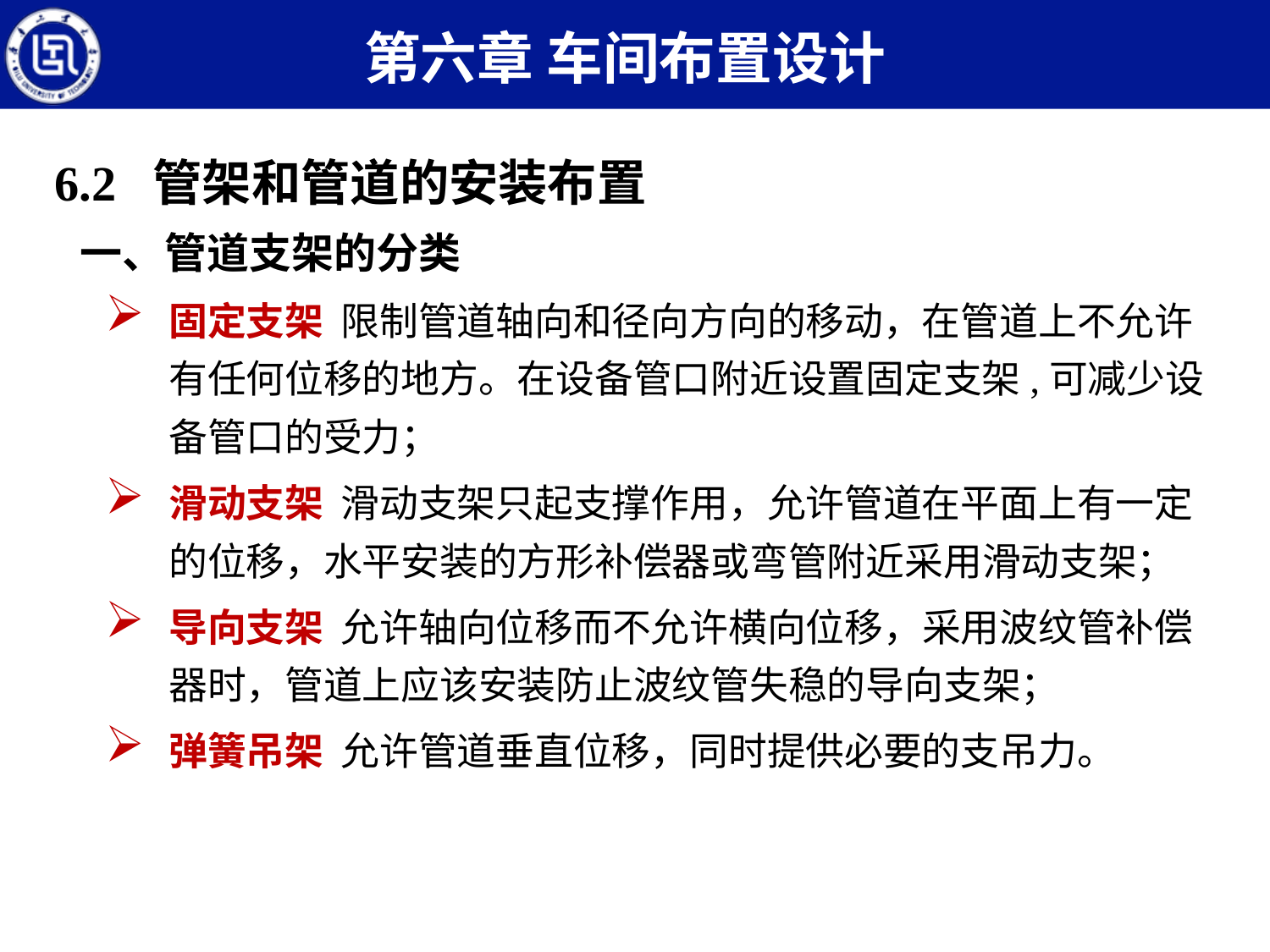

第六章 车间布置设计
6.2  管架和管道的安装布置
一、管道支架的分类
固定支架  限制管道轴向和径向方向的移动，在管道上不允许有任何位移的地方。在设备管口附近设置固定支架,可减少设备管口的受力；
滑动支架  滑动支架只起支撑作用，允许管道在平面上有一定的位移，水平安装的方形补偿器或弯管附近采用滑动支架；
导向支架  允许轴向位移而不允许横向位移，采用波纹管补偿器时，管道上应该安装防止波纹管失稳的导向支架；
弹簧吊架  允许管道垂直位移，同时提供必要的支吊力。